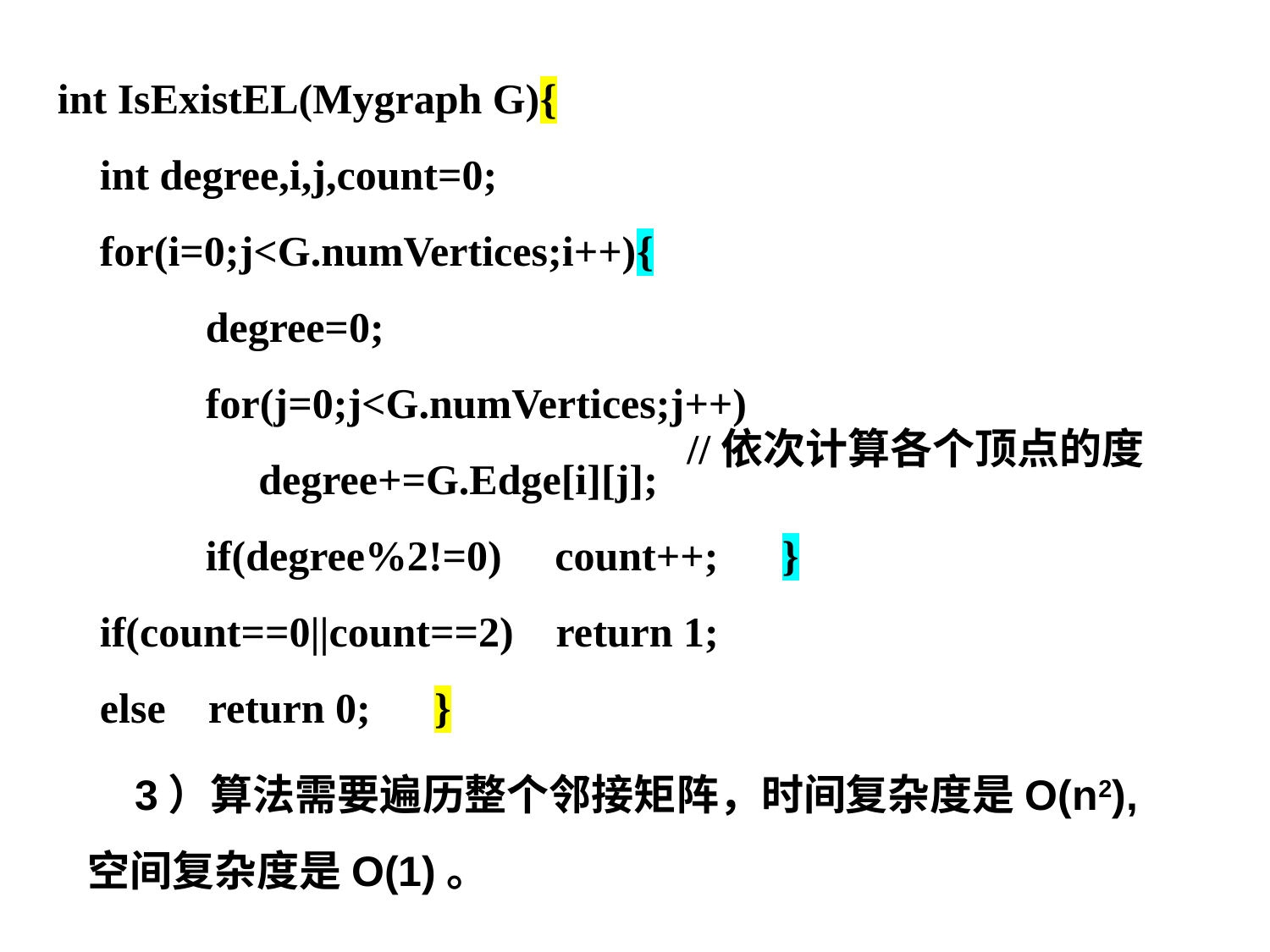

int IsExistEL(Mygraph G){
    int degree,i,j,count=0;
    for(i=0;j<G.numVertices;i++){
	  degree=0;
	  for(j=0;j<G.numVertices;j++)
                   degree+=G.Edge[i][j];
              if(degree%2!=0)     count++;      }
    if(count==0||count==2)    return 1;
    else    return 0;      }
//依次计算各个顶点的度
    3）算法需要遍历整个邻接矩阵，时间复杂度是O(n2),空间复杂度是O(1)。